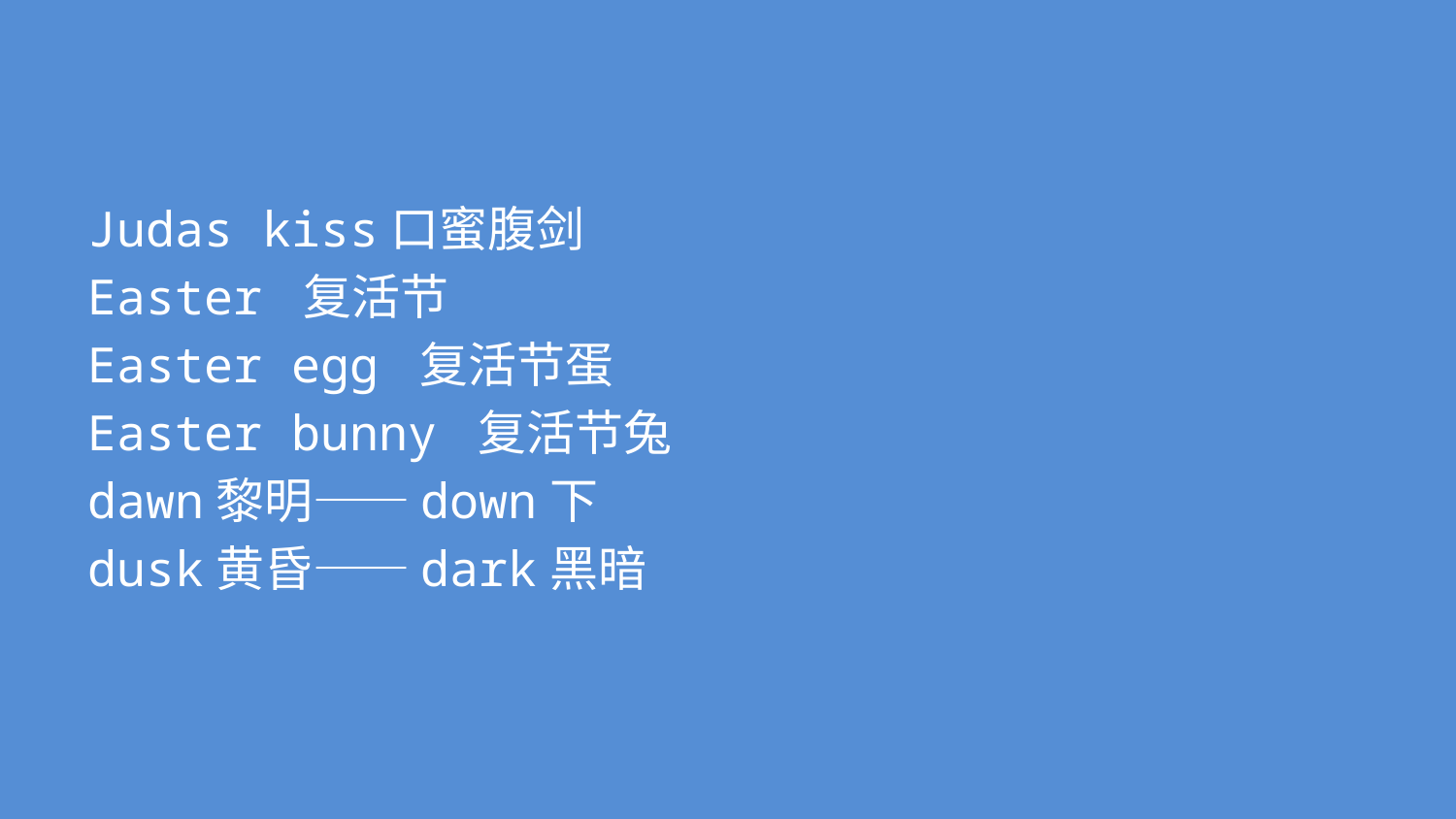

#
Judas kiss口蜜腹剑
Easter 复活节
Easter egg 复活节蛋
Easter bunny 复活节兔
dawn黎明——down下
dusk黄昏——dark黑暗